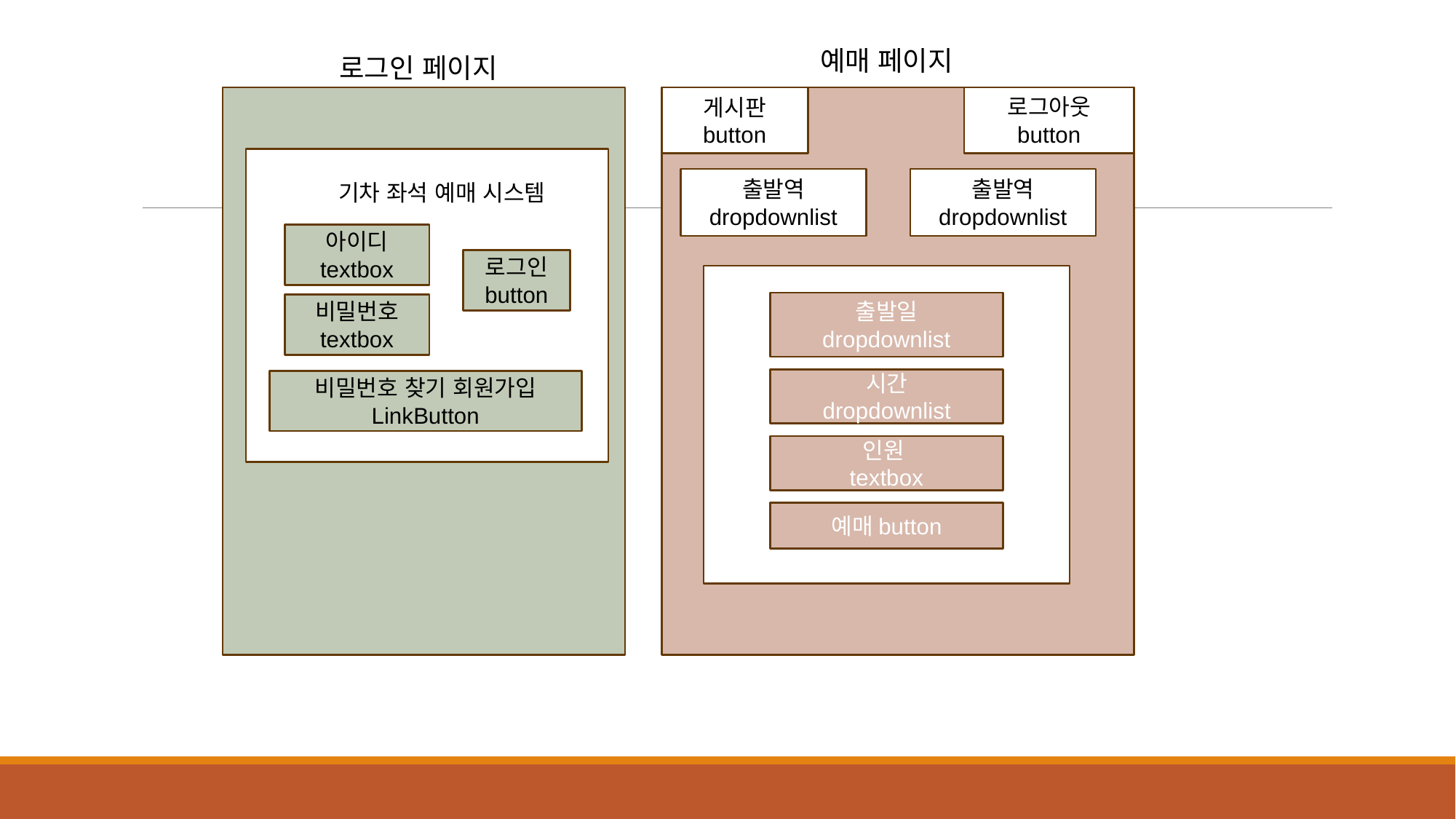

예매 페이지
로그인 페이지

로그아웃
button
게시판
button

출발역
dropdownlist
출발역
dropdownlist
기차 좌석 예매 시스템
아이디
textbox
로그인
button

출발일
dropdownlist
비밀번호
textbox
시간
dropdownlist
비밀번호 찾기 회원가입
LinkButton
인원
textbox
예매button